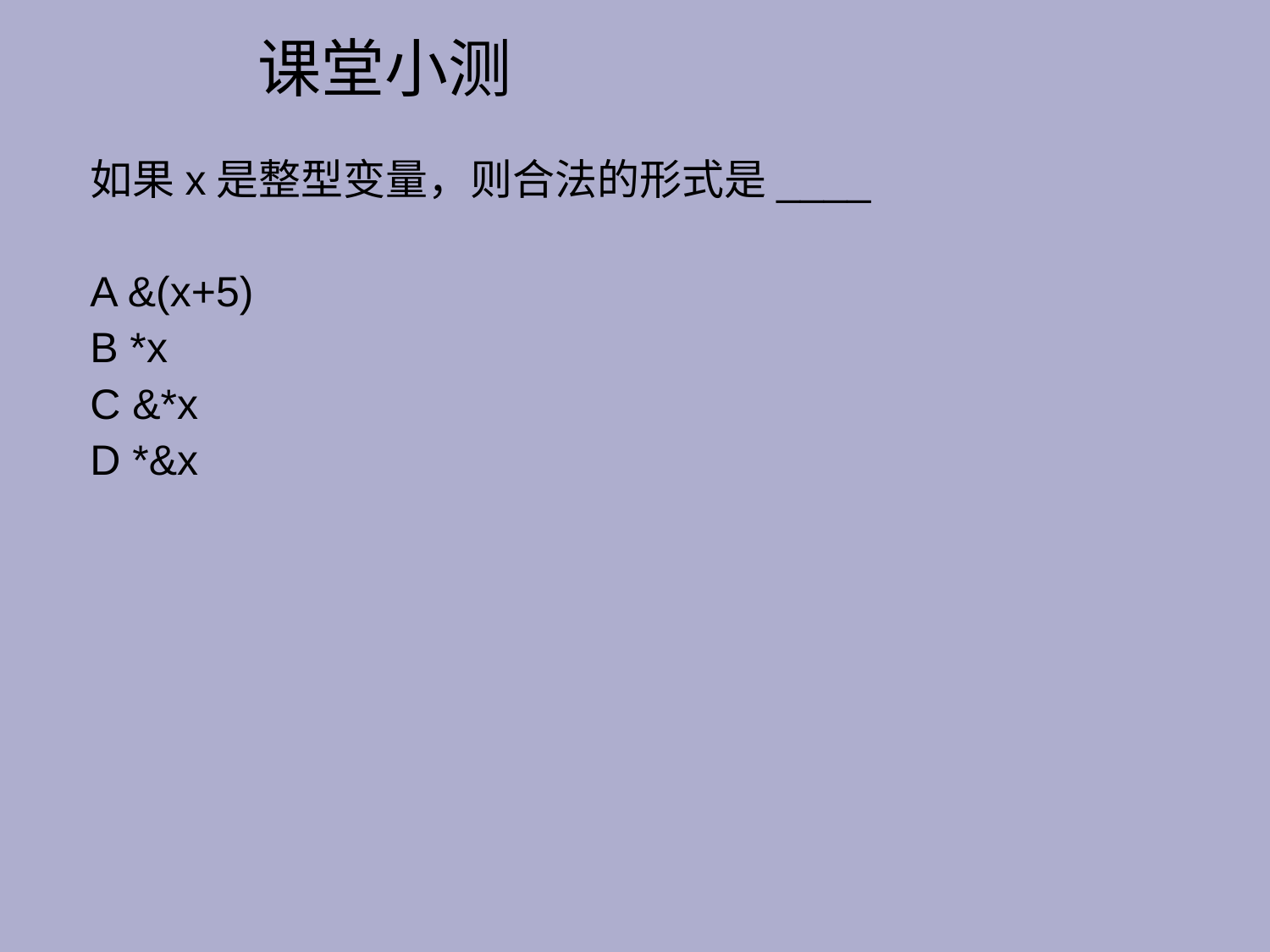

# 课堂小测
如果x是整型变量，则合法的形式是____

A &(x+5)
B *x
C &*x
D *&x